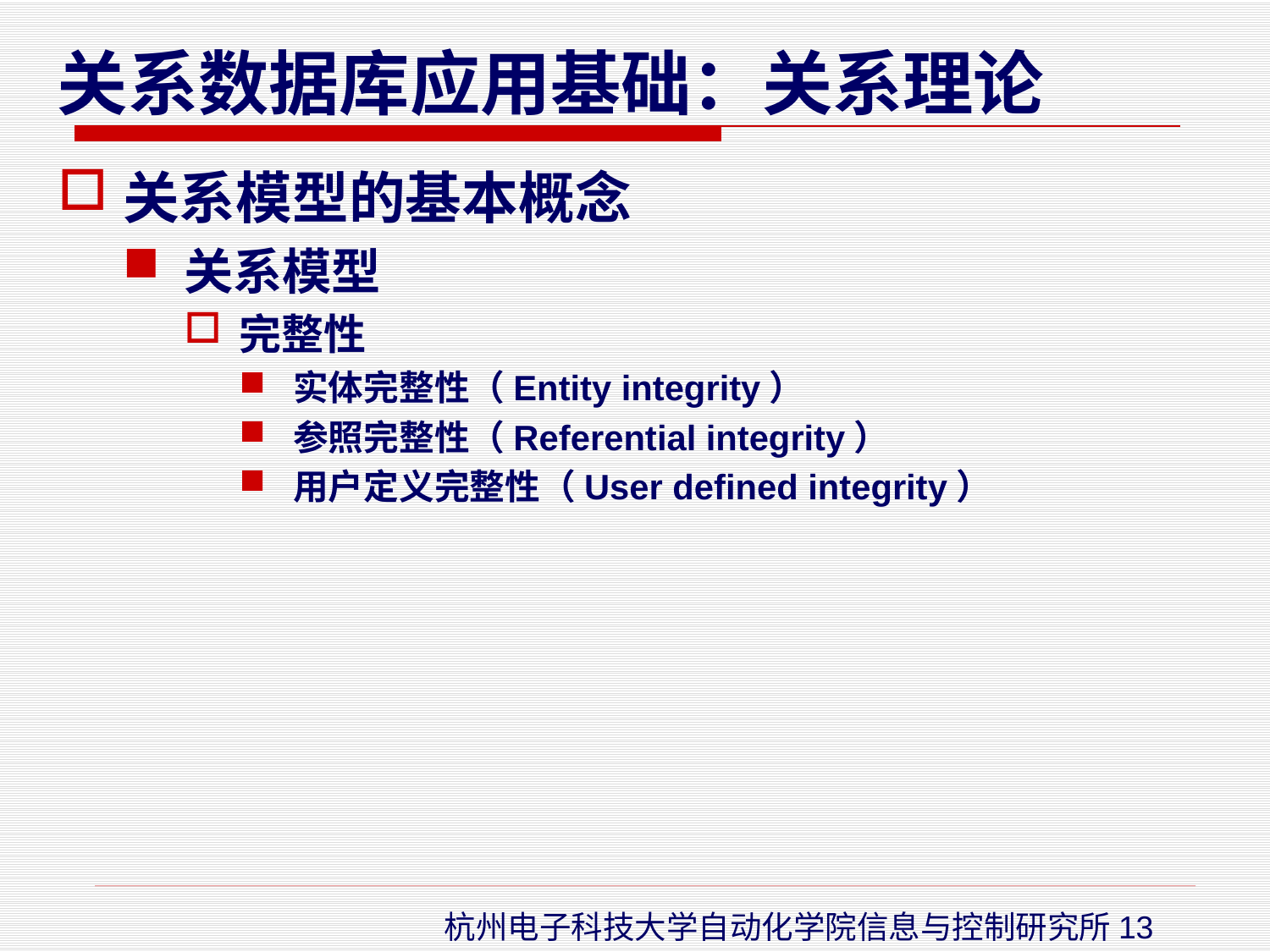

关系模型的基本概念
关系模型
完整性
实体完整性（Entity integrity）
参照完整性（Referential integrity）
用户定义完整性（User defined integrity）